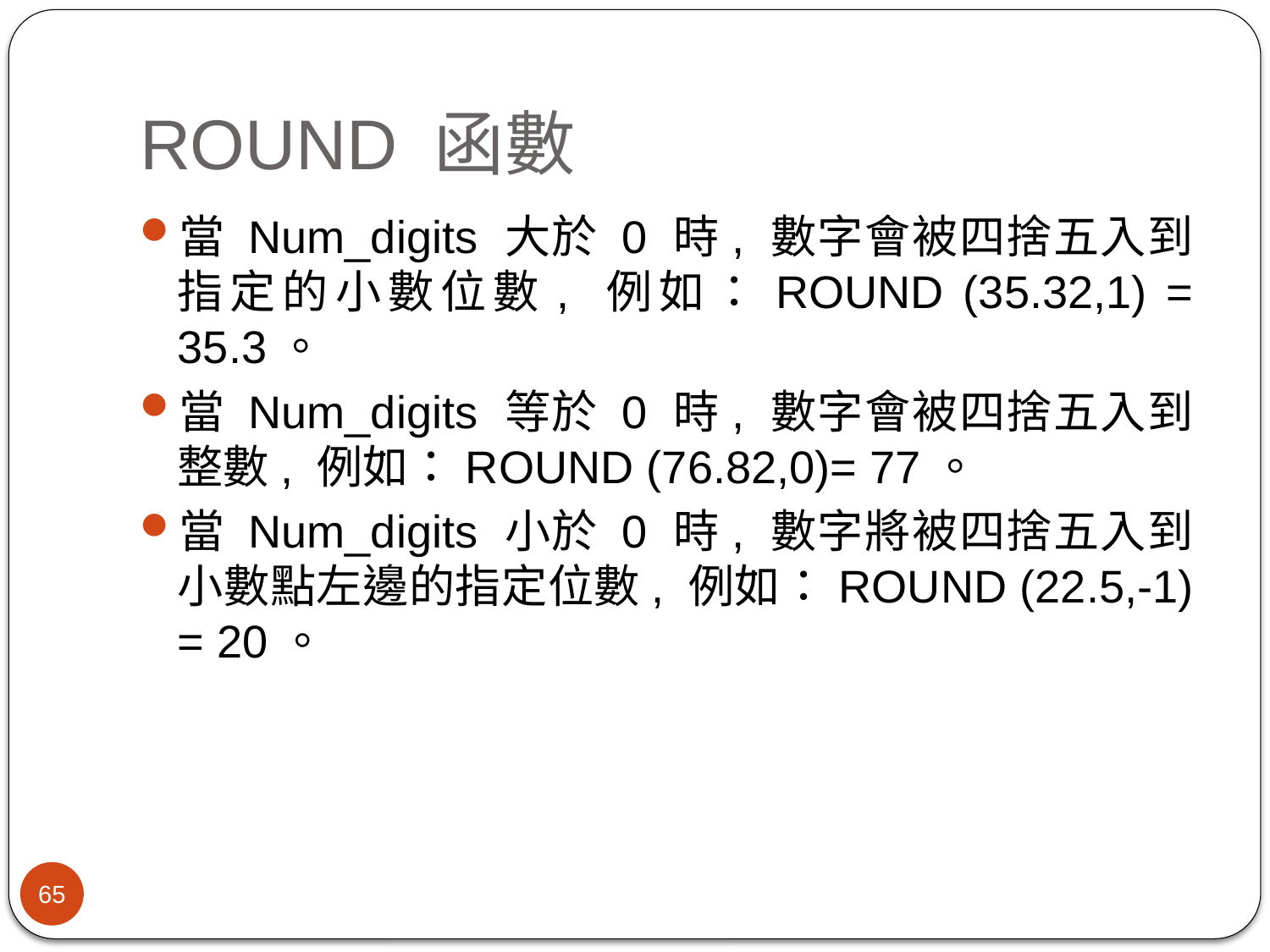

# ROUND 函數
當 Num_digits 大於 0 時, 數字會被四捨五入到指定的小數位數, 例如：ROUND (35.32,1) = 35.3。
當 Num_digits 等於 0 時, 數字會被四捨五入到整數, 例如：ROUND (76.82,0)= 77。
當 Num_digits 小於 0 時, 數字將被四捨五入到小數點左邊的指定位數, 例如：ROUND (22.5,-1) = 20。

65